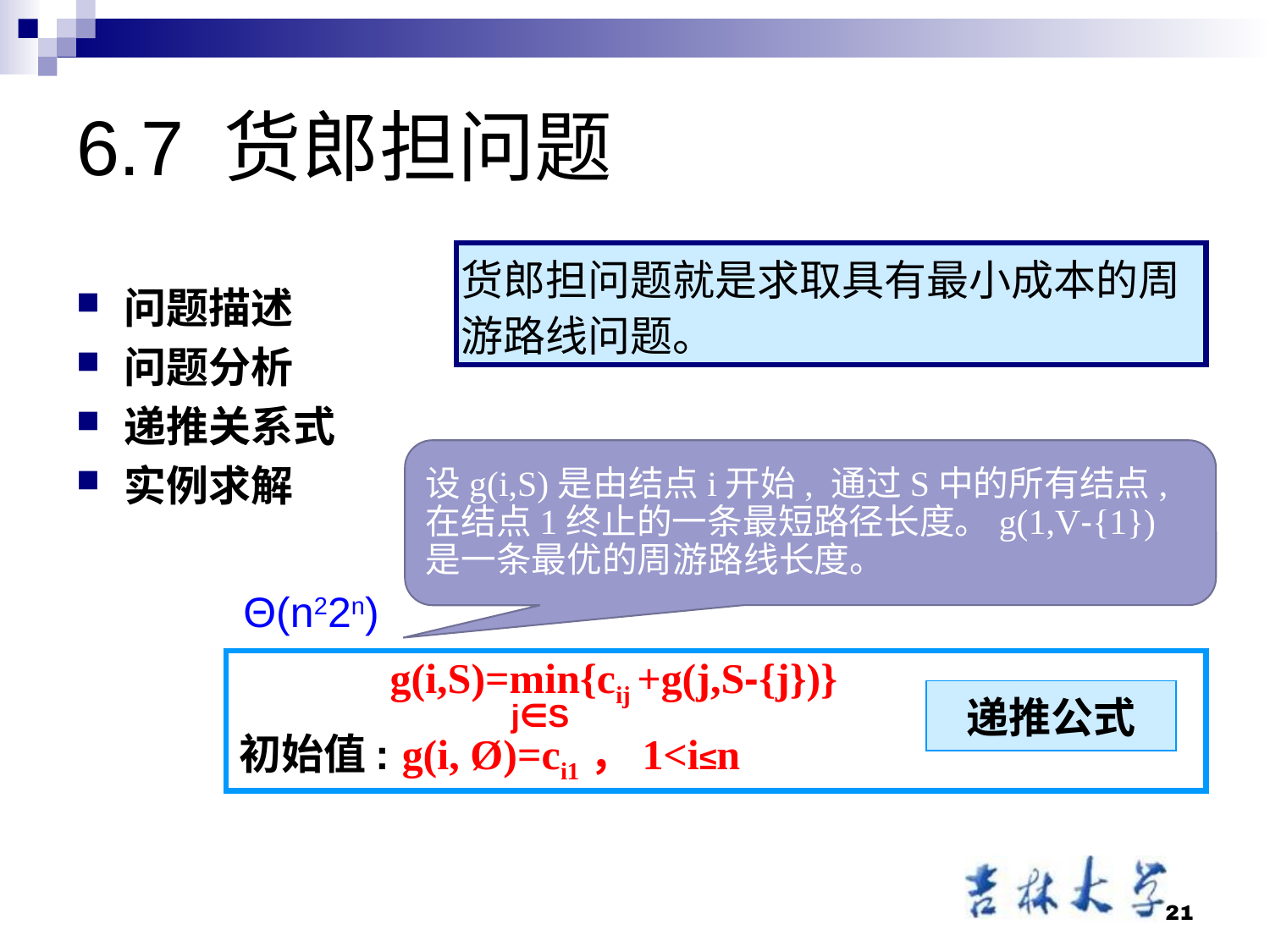

# 6.7 货郎担问题
货郎担问题就是求取具有最小成本的周游路线问题。
问题描述
问题分析
递推关系式
实例求解

设g(i,S)是由结点i开始, 通过S中的所有结点, 在结点1终止的一条最短路径长度。g(1,V-{1})是一条最优的周游路线长度。
Θ(n22n)
g(i,S)=min{cij +g(j,S-{j})}
j∈S
初始值: g(i, Ø)=ci1，1<i≤n

递推公式
21